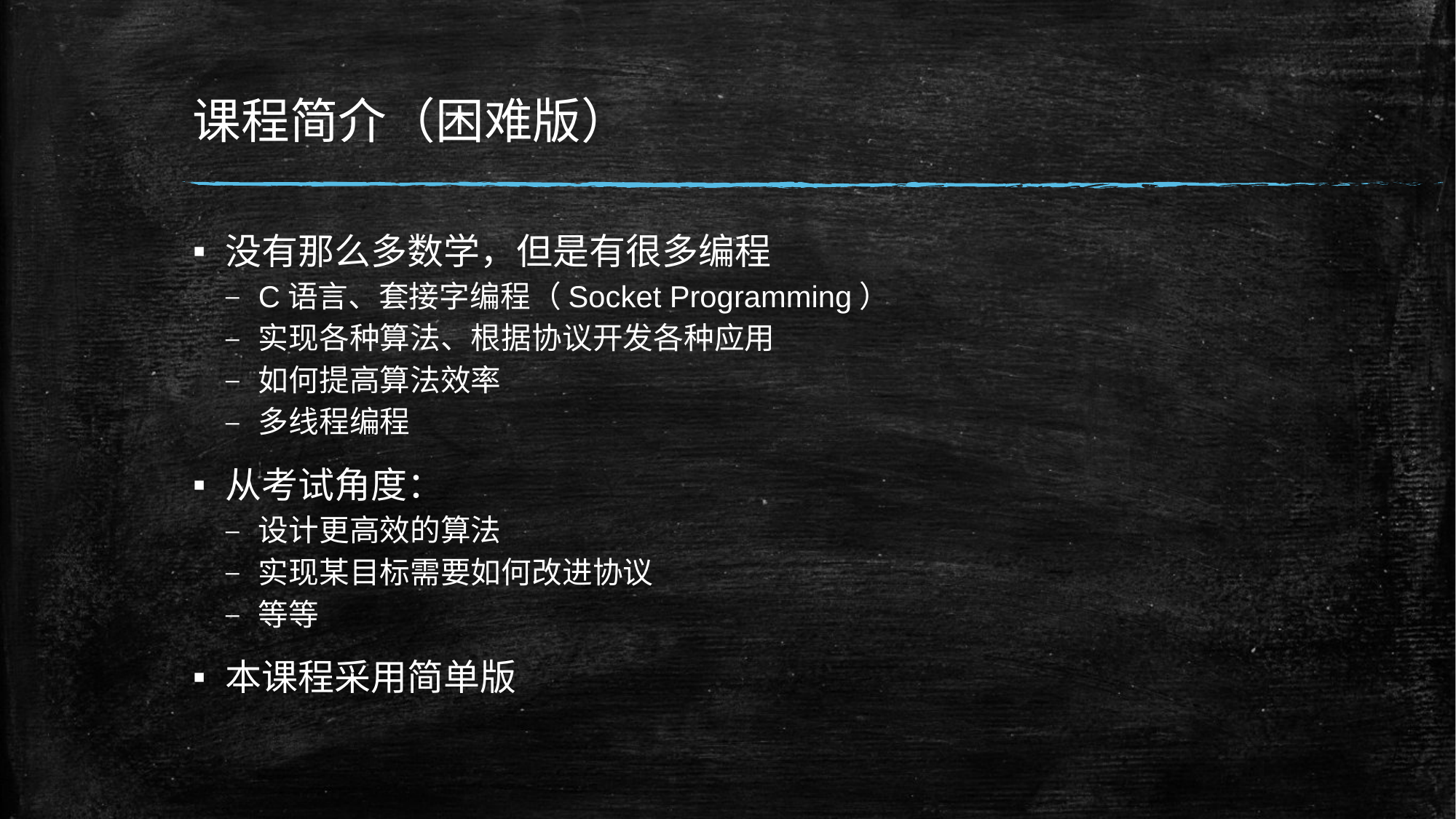

# 课程简介（困难版）
没有那么多数学，但是有很多编程
C语言、套接字编程（Socket Programming）
实现各种算法、根据协议开发各种应用
如何提高算法效率
多线程编程
从考试角度：
设计更高效的算法
实现某目标需要如何改进协议
等等
本课程采用简单版